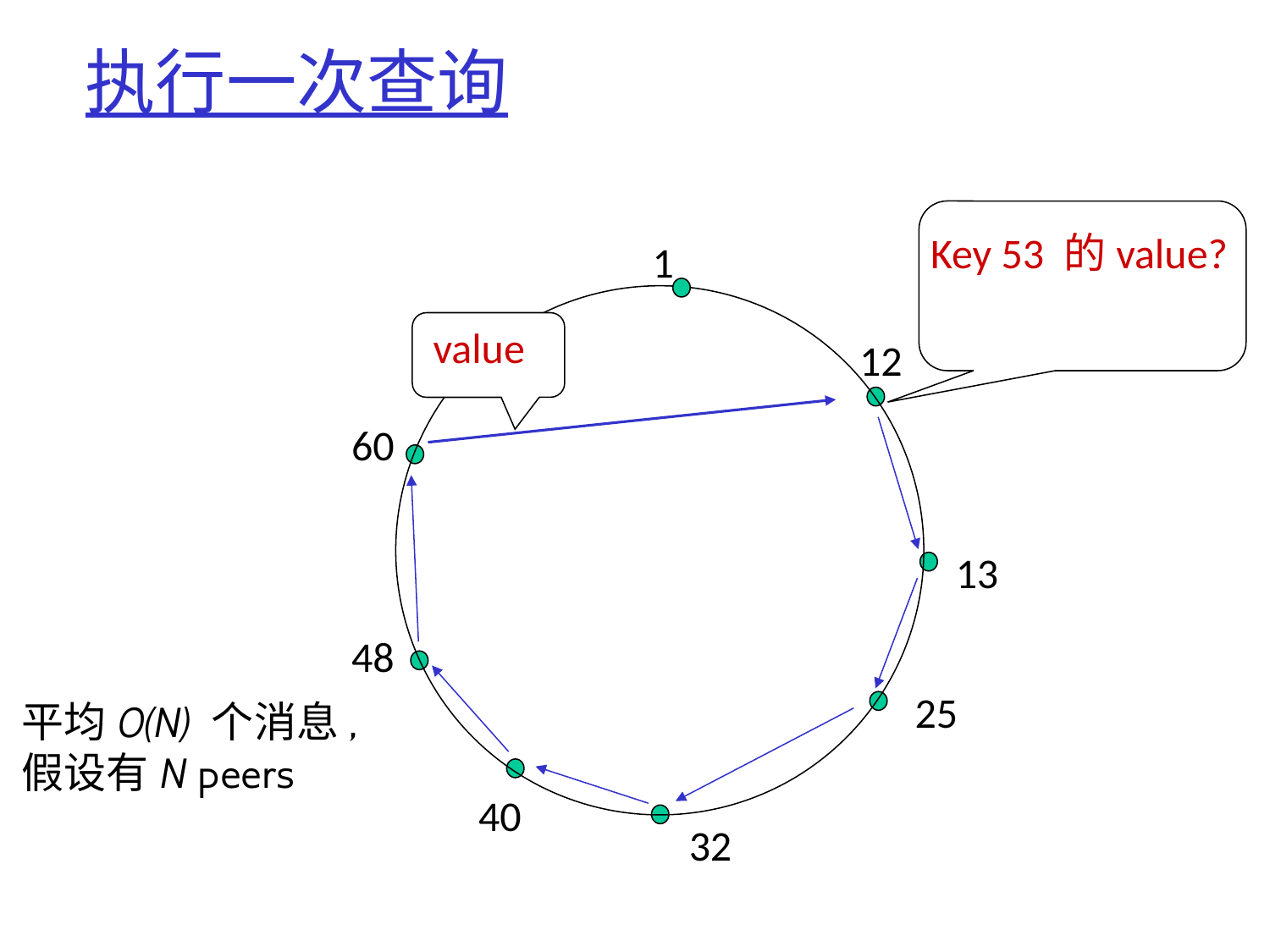

# 执行一次查询

Key 53 的value?
1

value
12

60

13

48

25

平均O(N) 个消息,
假设有N peers

40

32